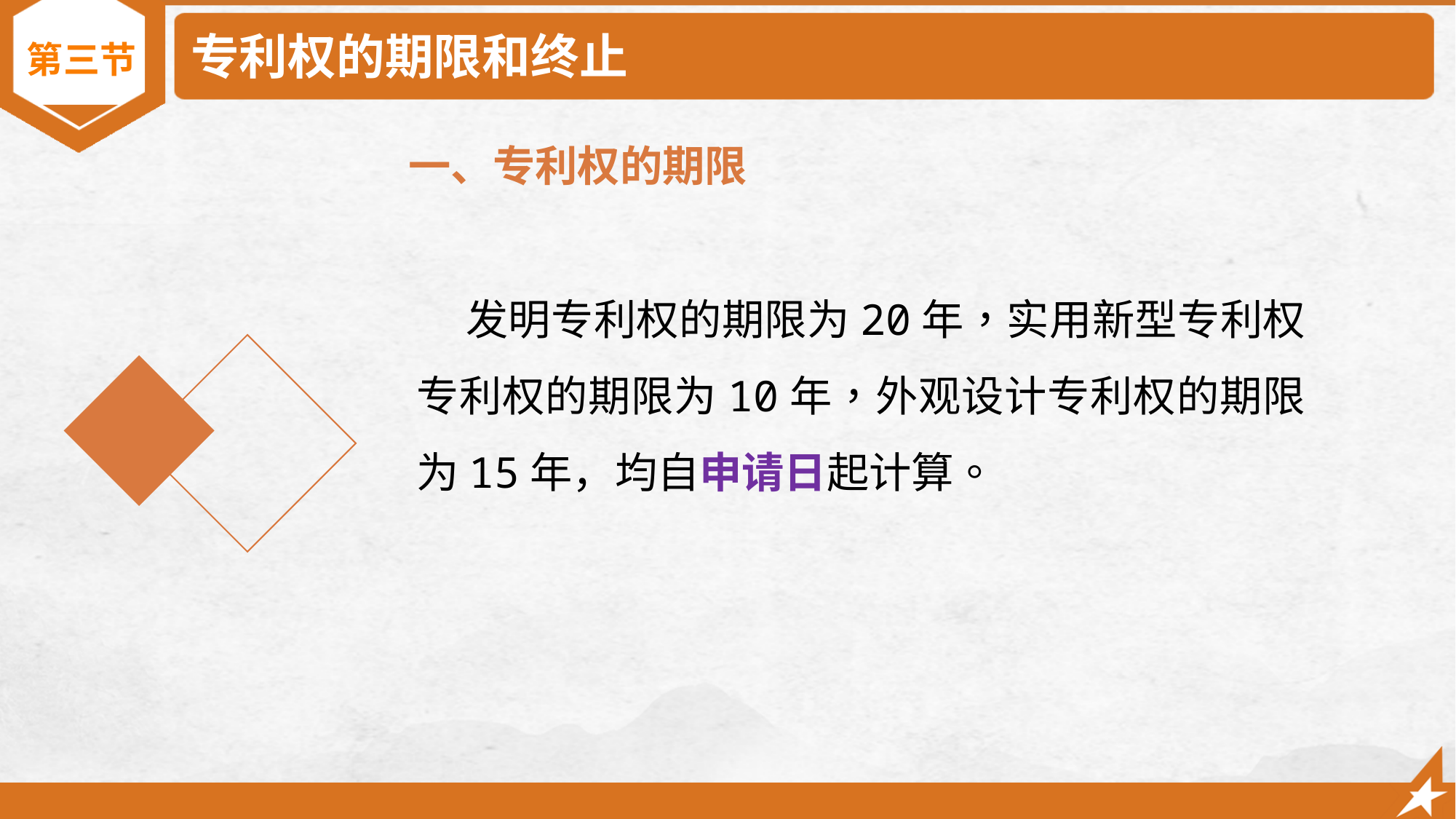

# 专利权的期限和终止
第三节
一、专利权的期限
    发明专利权的期限为20年，实用新型专利权专利权的期限为10年，外观设计专利权的期限为15年，均自申请日起计算。